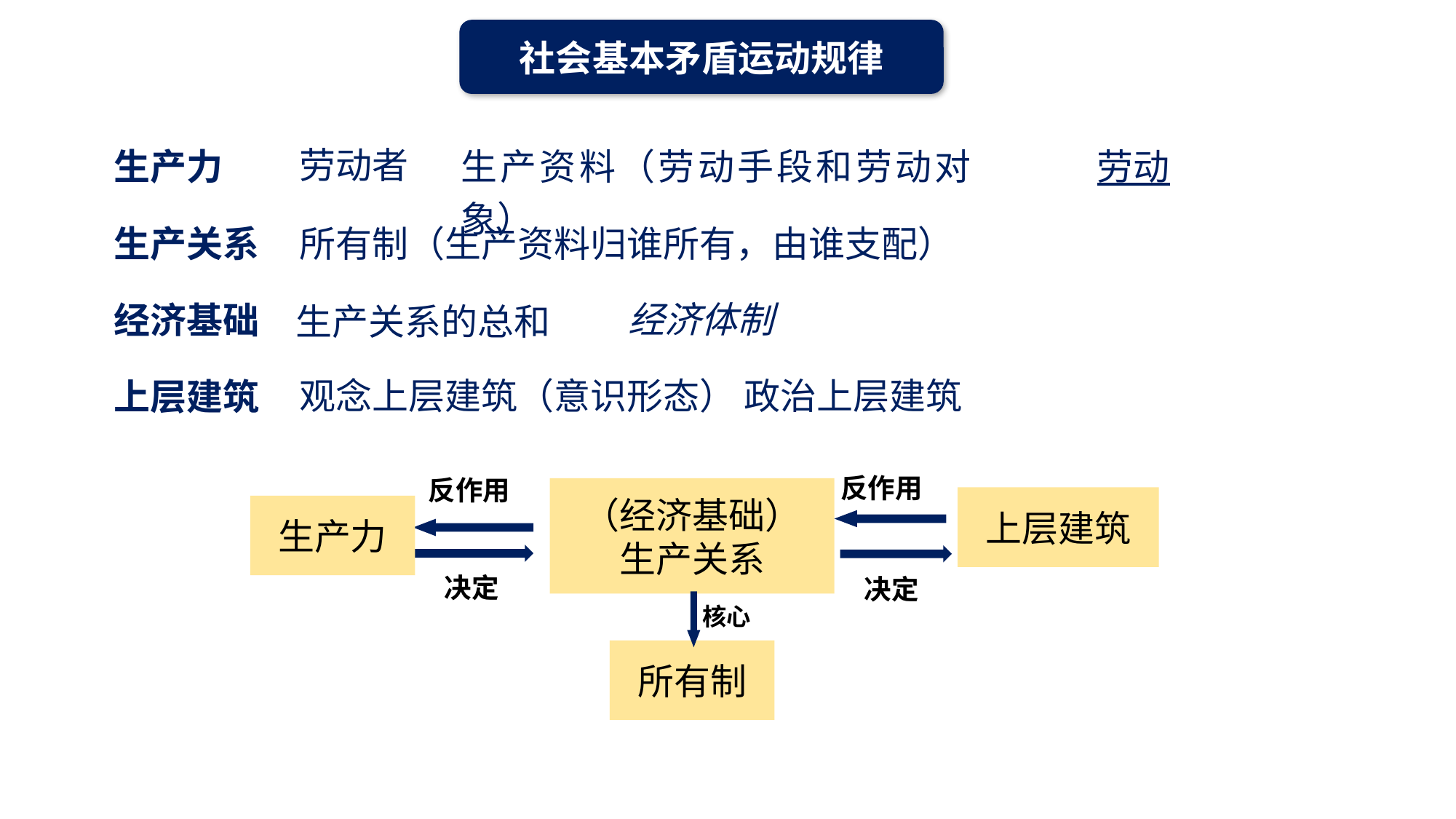

社会基本矛盾运动规律
劳动者
生产力
劳动
生产资料（劳动手段和劳动对象）
生产关系
所有制（生产资料归谁所有，由谁支配）
经济体制
经济基础
生产关系的总和
观念上层建筑（意识形态） 政治上层建筑
上层建筑
反作用
反作用
（经济基础）
生产关系
上层建筑
生产力

决定
决定
核心

所有制